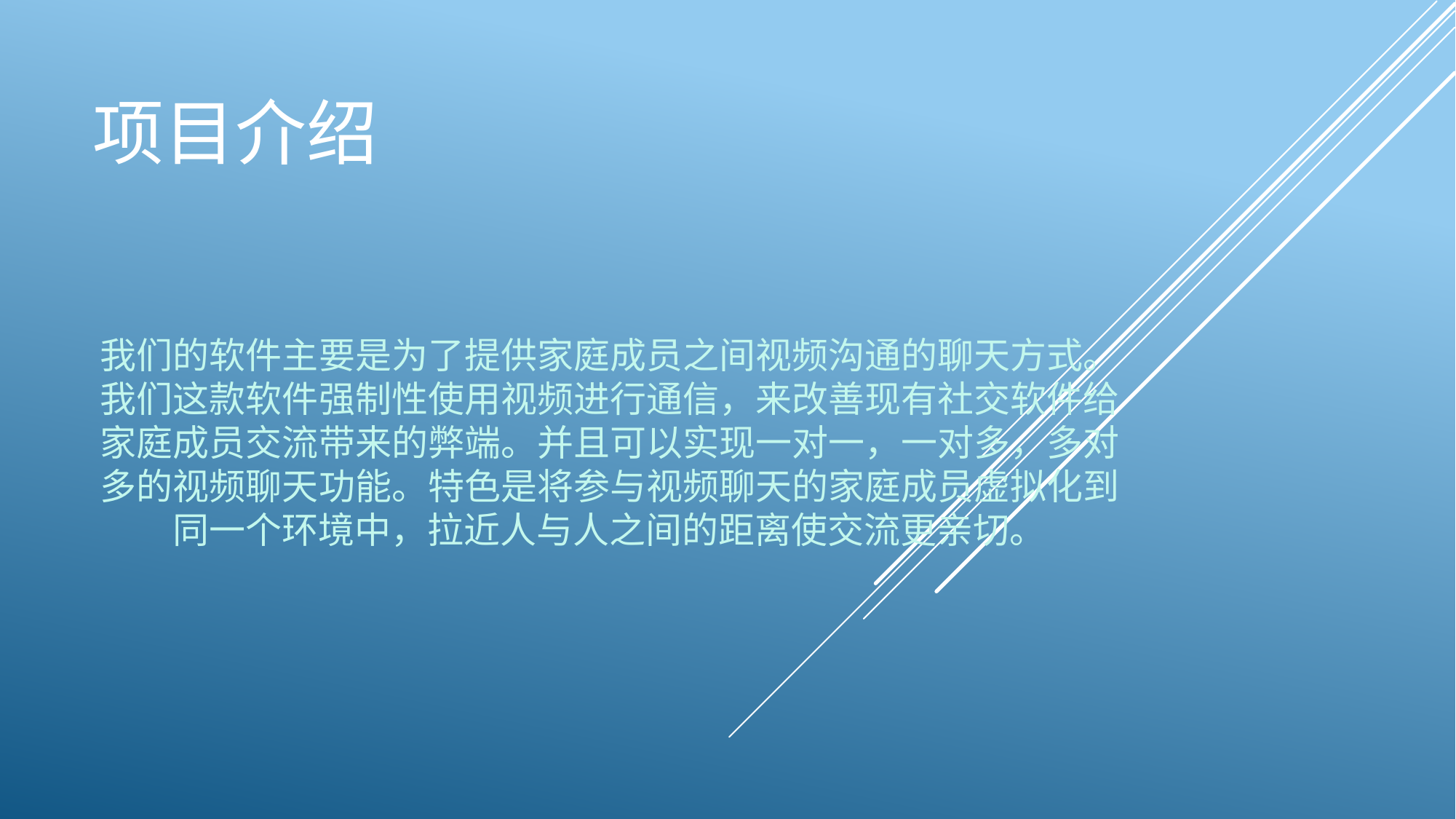

# 项目介绍
我们的软件主要是为了提供家庭成员之间视频沟通的聊天方式。我们这款软件强制性使用视频进行通信，来改善现有社交软件给家庭成员交流带来的弊端。并且可以实现一对一，一对多，多对多的视频聊天功能。特色是将参与视频聊天的家庭成员虚拟化到同一个环境中，拉近人与人之间的距离使交流更亲切。